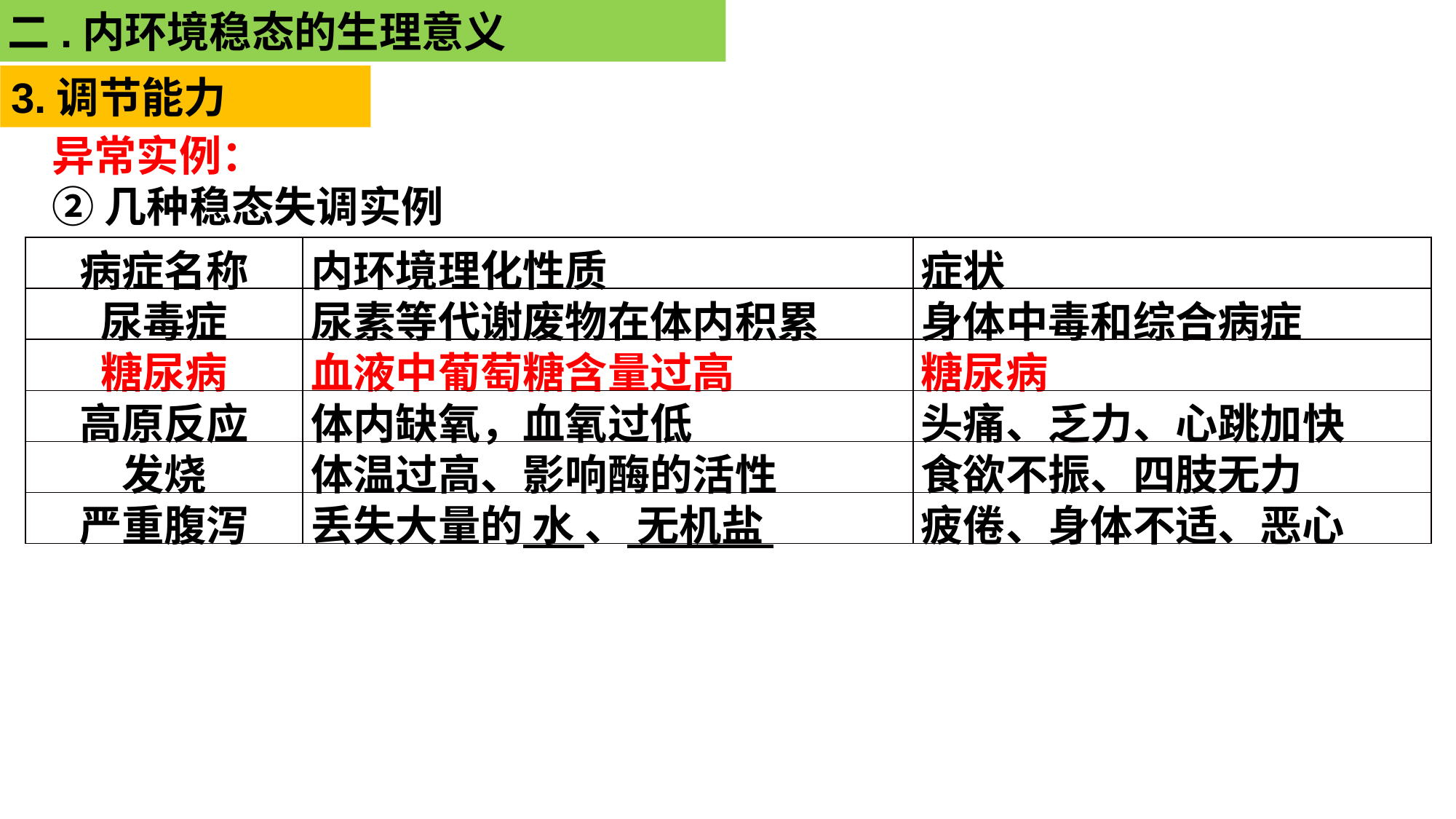

二.内环境稳态的生理意义
3.调节能力
异常实例：
②几种稳态失调实例
| 病症名称 | 内环境理化性质 | 症状 |
| --- | --- | --- |
| 尿毒症 | 尿素等代谢废物在体内积累 | 身体中毒和综合病症 |
| 糖尿病 | 血液中葡萄糖含量过高 | 糖尿病 |
| 高原反应 | 体内缺氧，血氧过低 | 头痛、乏力、心跳加快 |
| 发烧 | 体温过高、影响酶的活性 | 食欲不振、四肢无力 |
| 严重腹泻 | 丢失大量的 水 、 无机盐 | 疲倦、身体不适、恶心 |